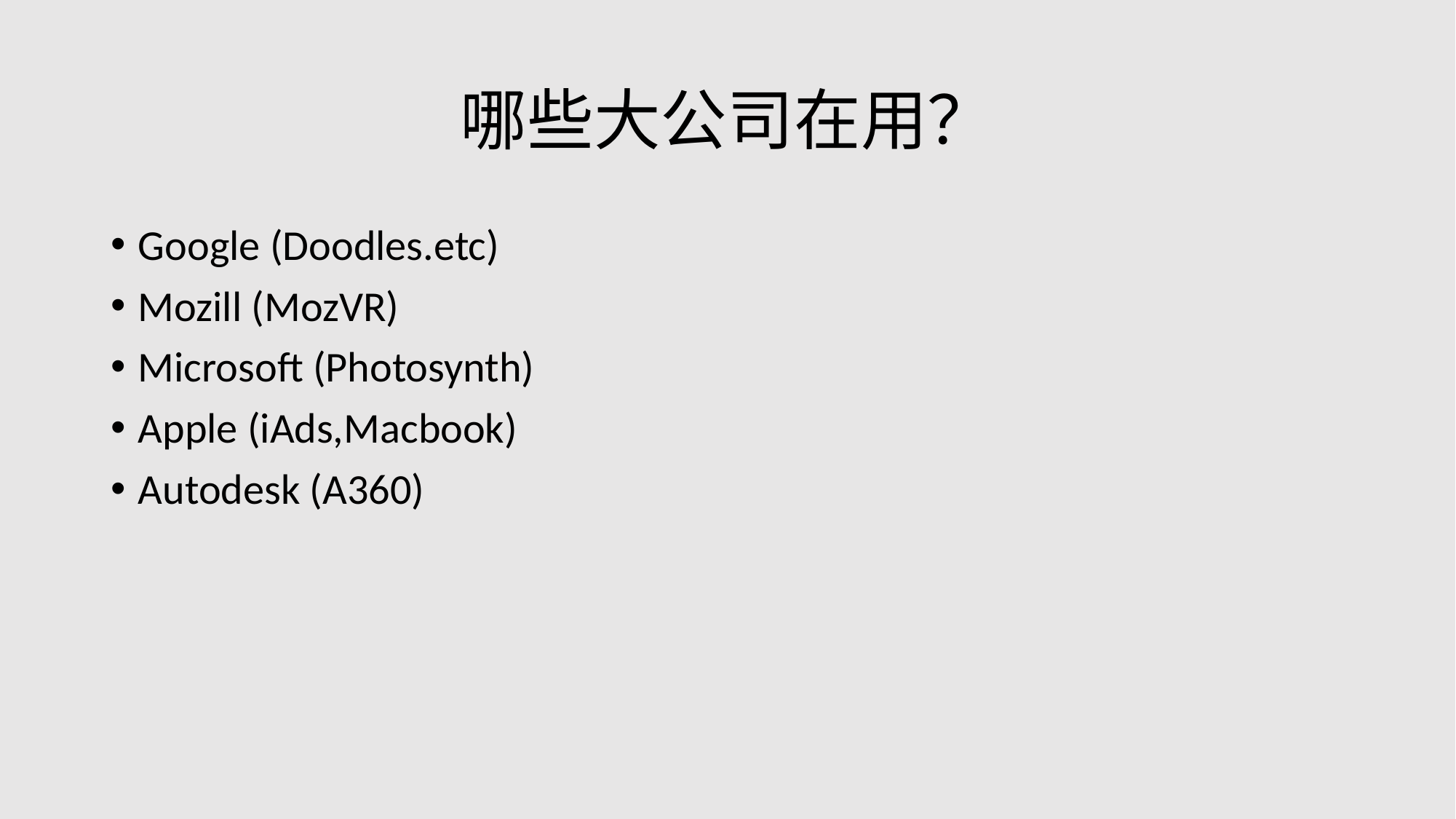

# 哪些大公司在用？
Google (Doodles.etc)
Mozill (MozVR)
Microsoft (Photosynth)
Apple (iAds,Macbook)
Autodesk (A360)